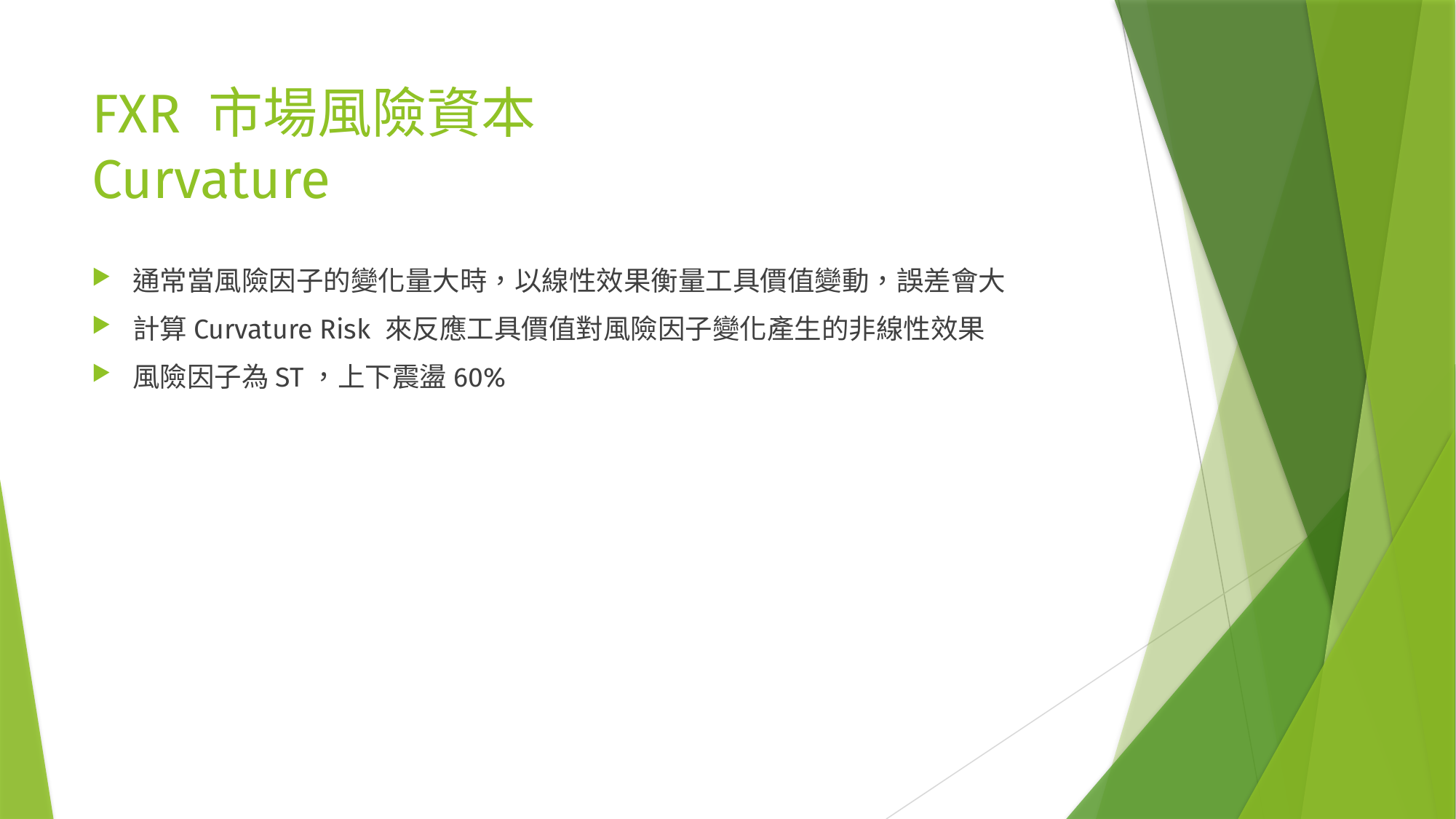

# FXR 市場風險資本 Curvature
通常當風險因子的變化量大時，以線性效果衡量工具價值變動，誤差會大
計算Curvature Risk 來反應工具價值對風險因子變化產生的非線性效果
風險因子為ST，上下震盪60%